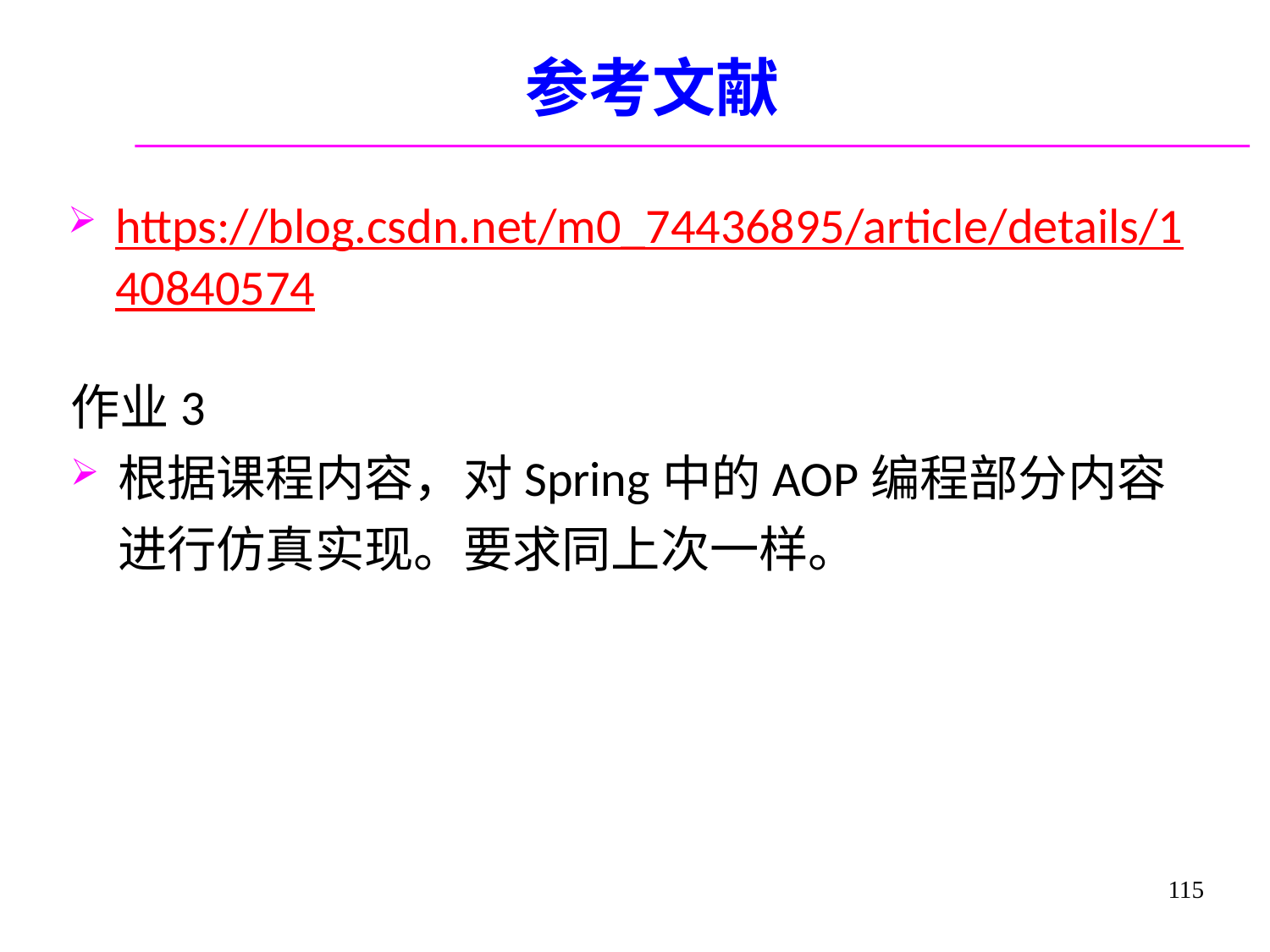

# 参考文献
https://blog.csdn.net/m0_74436895/article/details/140840574
作业3
根据课程内容，对Spring中的AOP编程部分内容进行仿真实现。要求同上次一样。
115